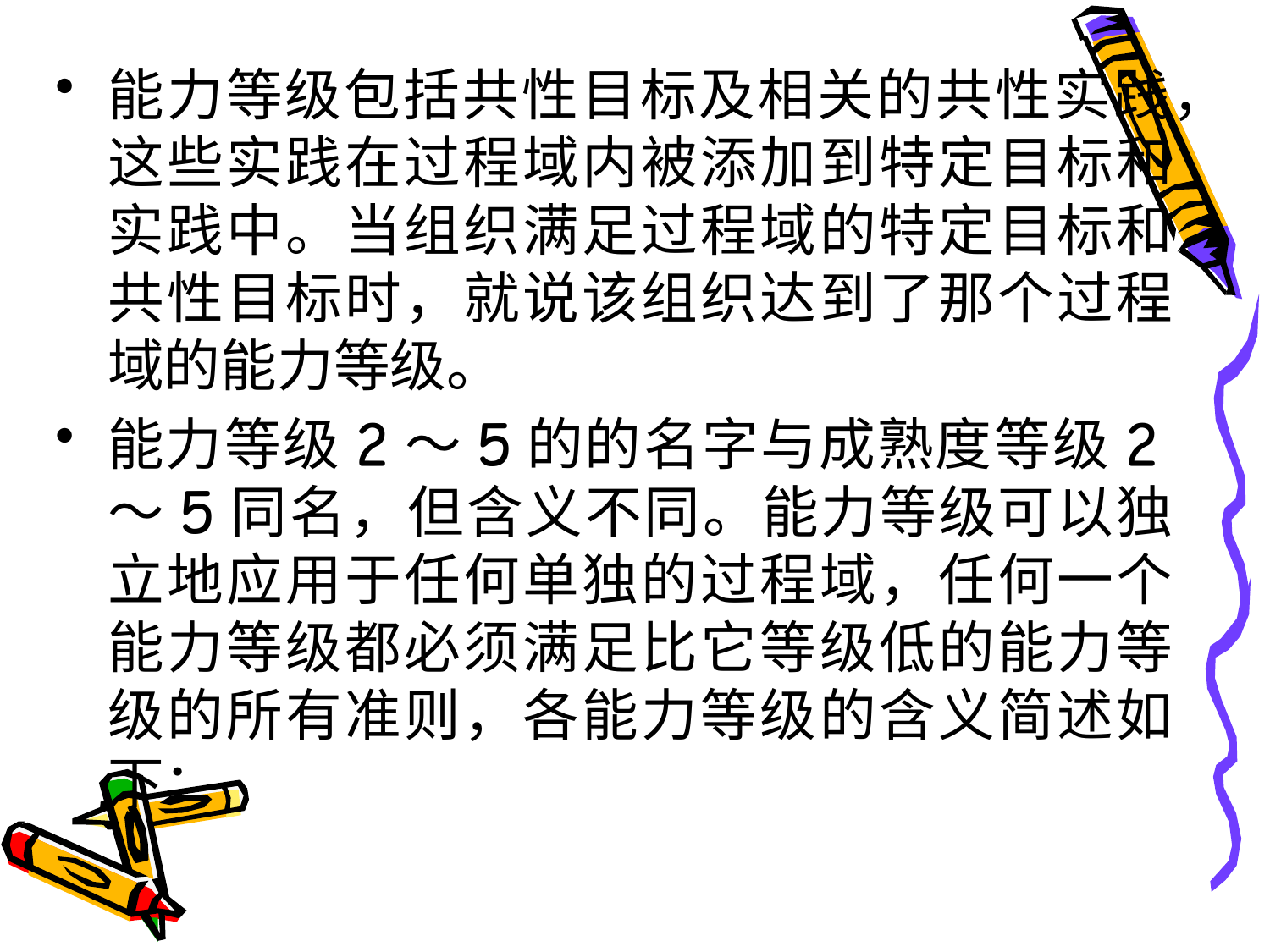

能力等级包括共性目标及相关的共性实践，这些实践在过程域内被添加到特定目标和实践中。当组织满足过程域的特定目标和共性目标时，就说该组织达到了那个过程域的能力等级。
能力等级2～5的的名字与成熟度等级2～5同名，但含义不同。能力等级可以独立地应用于任何单独的过程域，任何一个能力等级都必须满足比它等级低的能力等级的所有准则，各能力等级的含义简述如下：